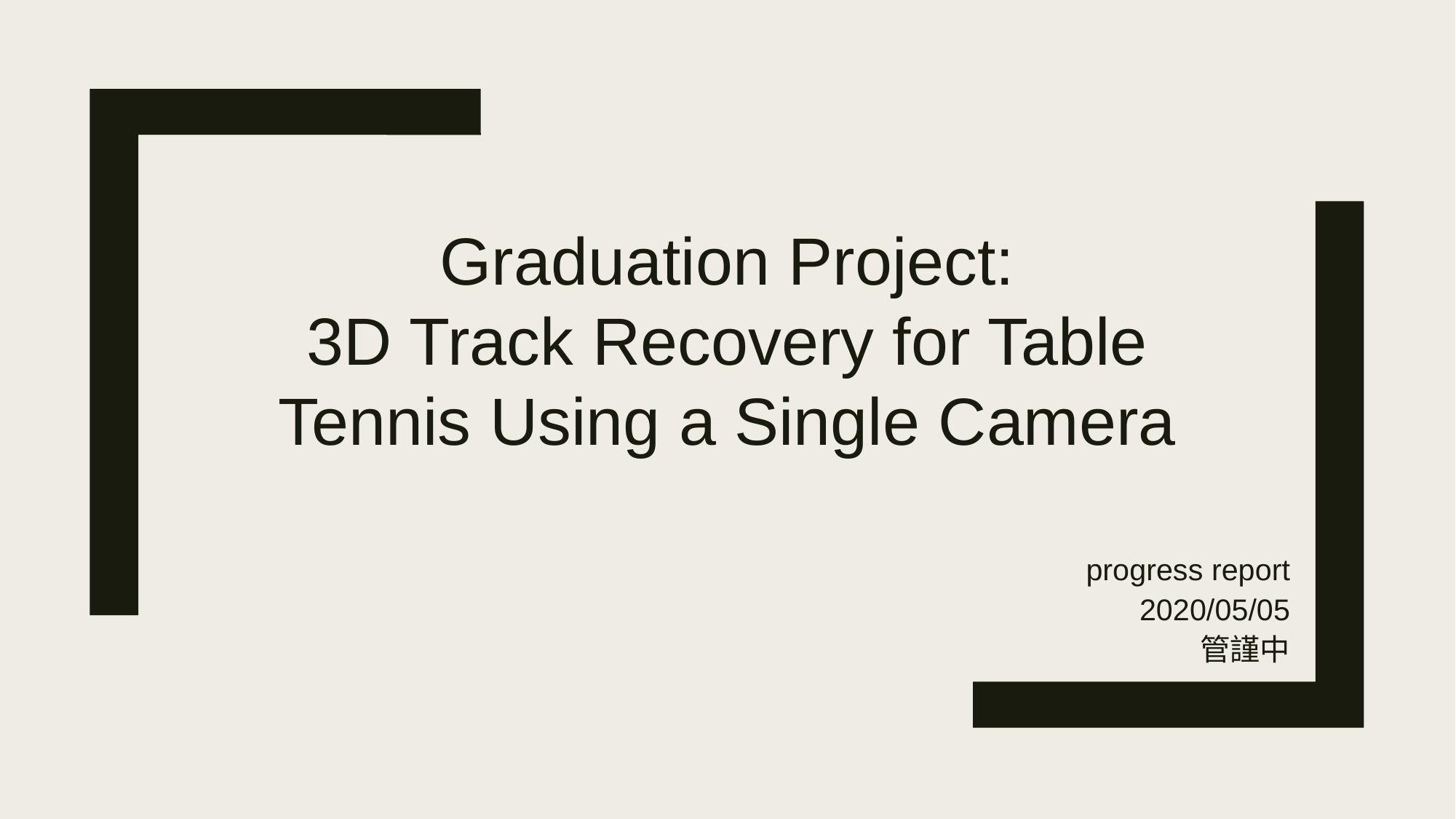

# Graduation Project: 3D Track Recovery for Table Tennis Using a Single Camera
progress report
2020/05/05
管謹中